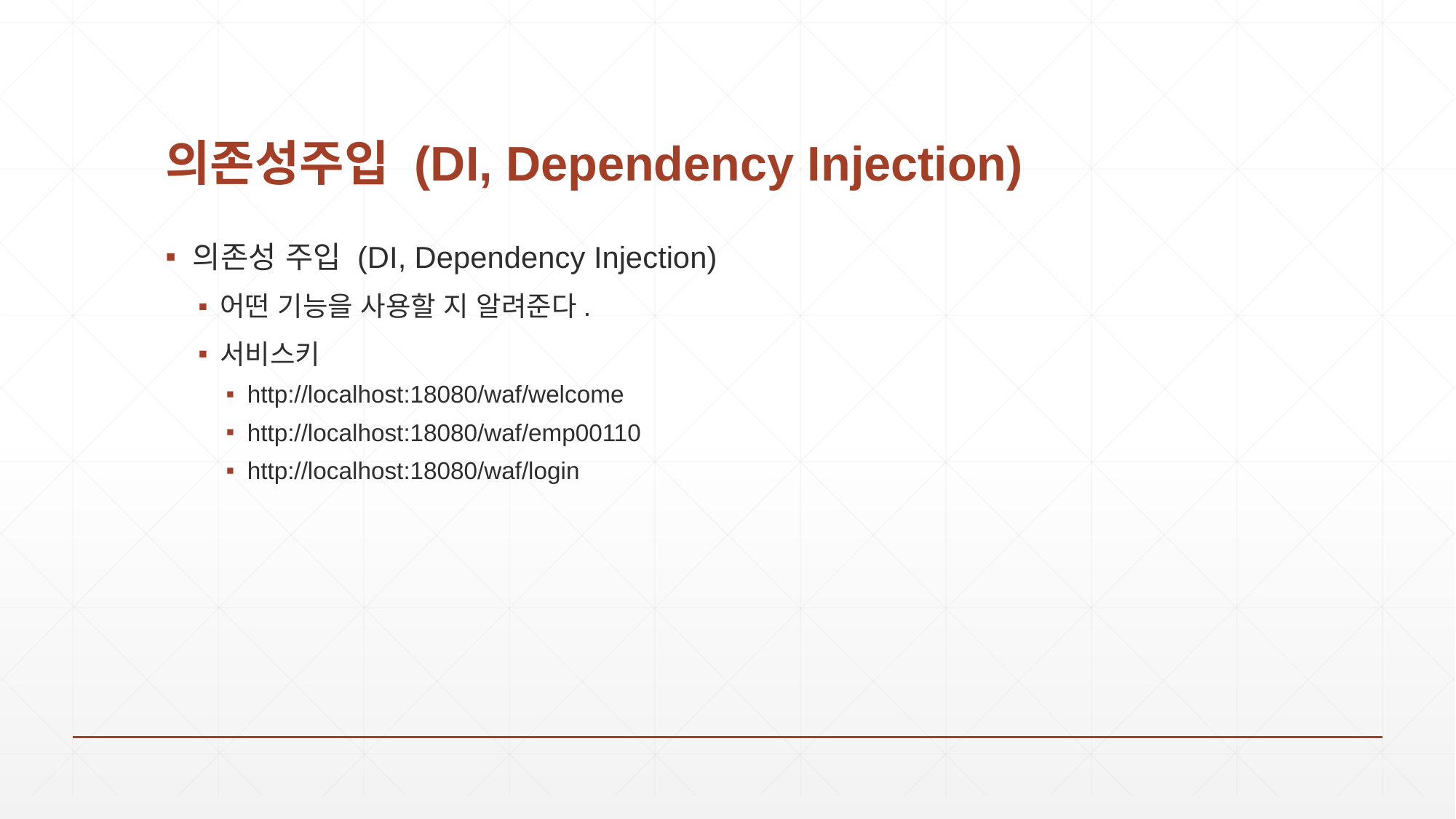

# 의존성주입 (DI, Dependency Injection)
의존성 주입 (DI, Dependency Injection)
어떤 기능을 사용할 지 알려준다.
서비스키
http://localhost:18080/waf/welcome
http://localhost:18080/waf/emp00110
http://localhost:18080/waf/login